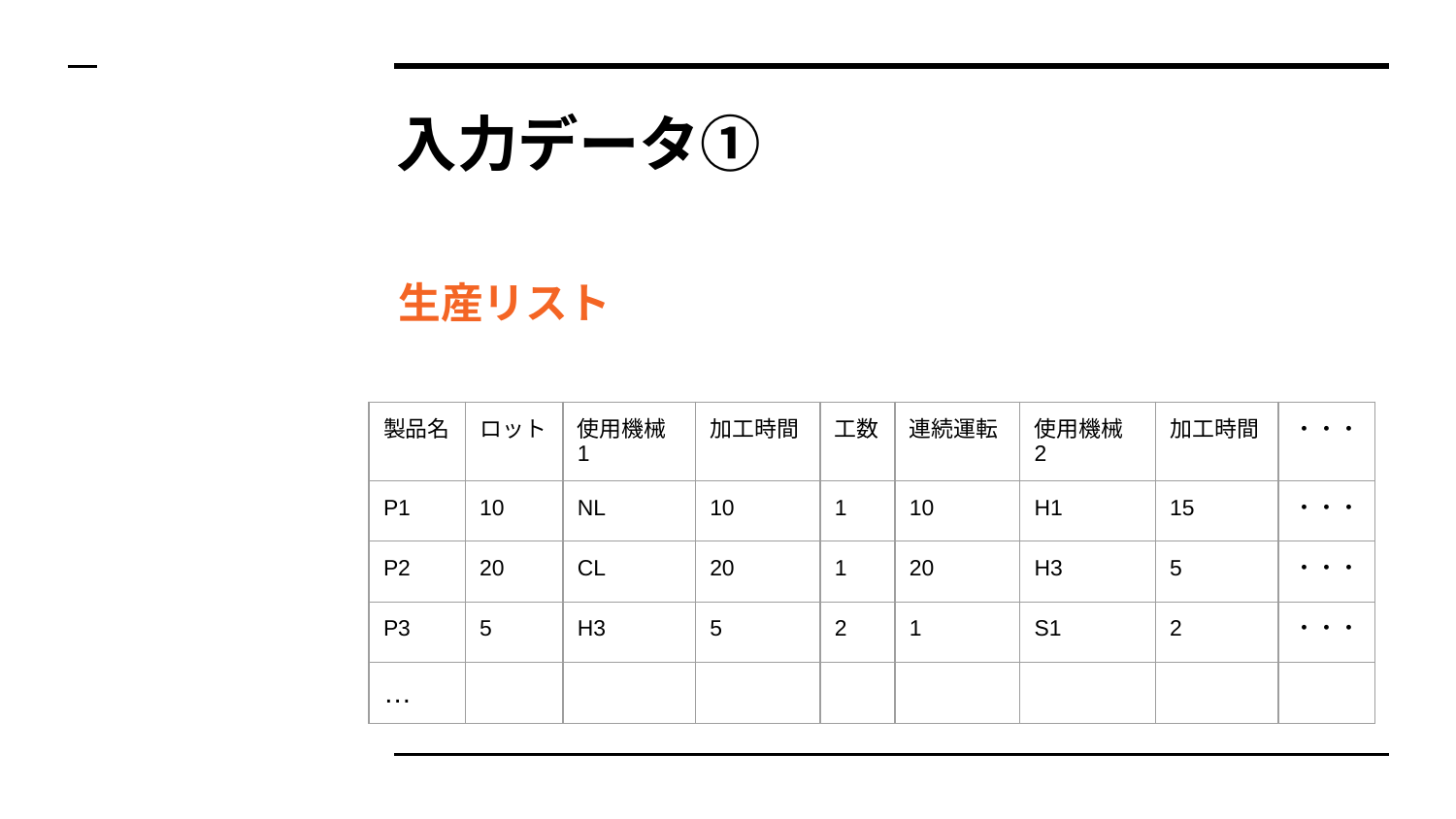

# 入力データ①
生産リスト

| 製品名 | ロット | 使用機械1 | 加工時間 | 工数 | 連続運転 | 使用機械2 | 加工時間 | ・・・ |
| --- | --- | --- | --- | --- | --- | --- | --- | --- |
| P1 | 10 | NL | 10 | 1 | 10 | H1 | 15 | ・・・ |
| P2 | 20 | CL | 20 | 1 | 20 | H3 | 5 | ・・・ |
| P3 | 5 | H3 | 5 | 2 | 1 | S1 | 2 | ・・・ |
| … |  |  |  |  |  |  |  |  |